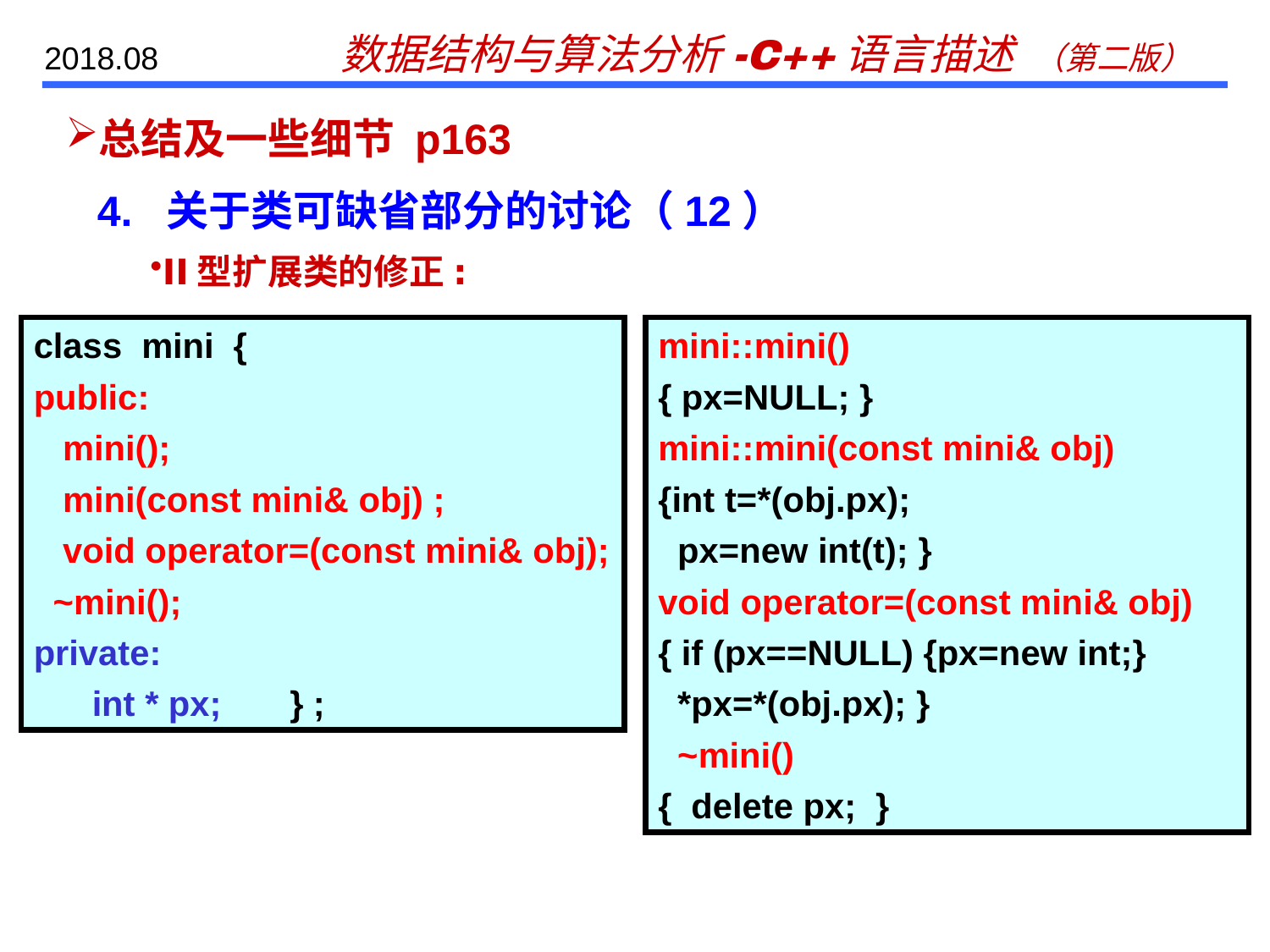

# 总结及一些细节 p163
4.  关于类可缺省部分的讨论（12）
II型扩展类的修正:
class  mini  {
public:
   mini();
   mini(const mini& obj) ;
   void operator=(const mini& obj);
  ~mini();
private:
      int * px;       } ;
mini::mini()
{ px=NULL; }
mini::mini(const mini& obj)
{int t=*(obj.px);
  px=new int(t); }
void operator=(const mini& obj)
{ if (px==NULL) {px=new int;}
  *px=*(obj.px); }
  ~mini()
{  delete px;  }